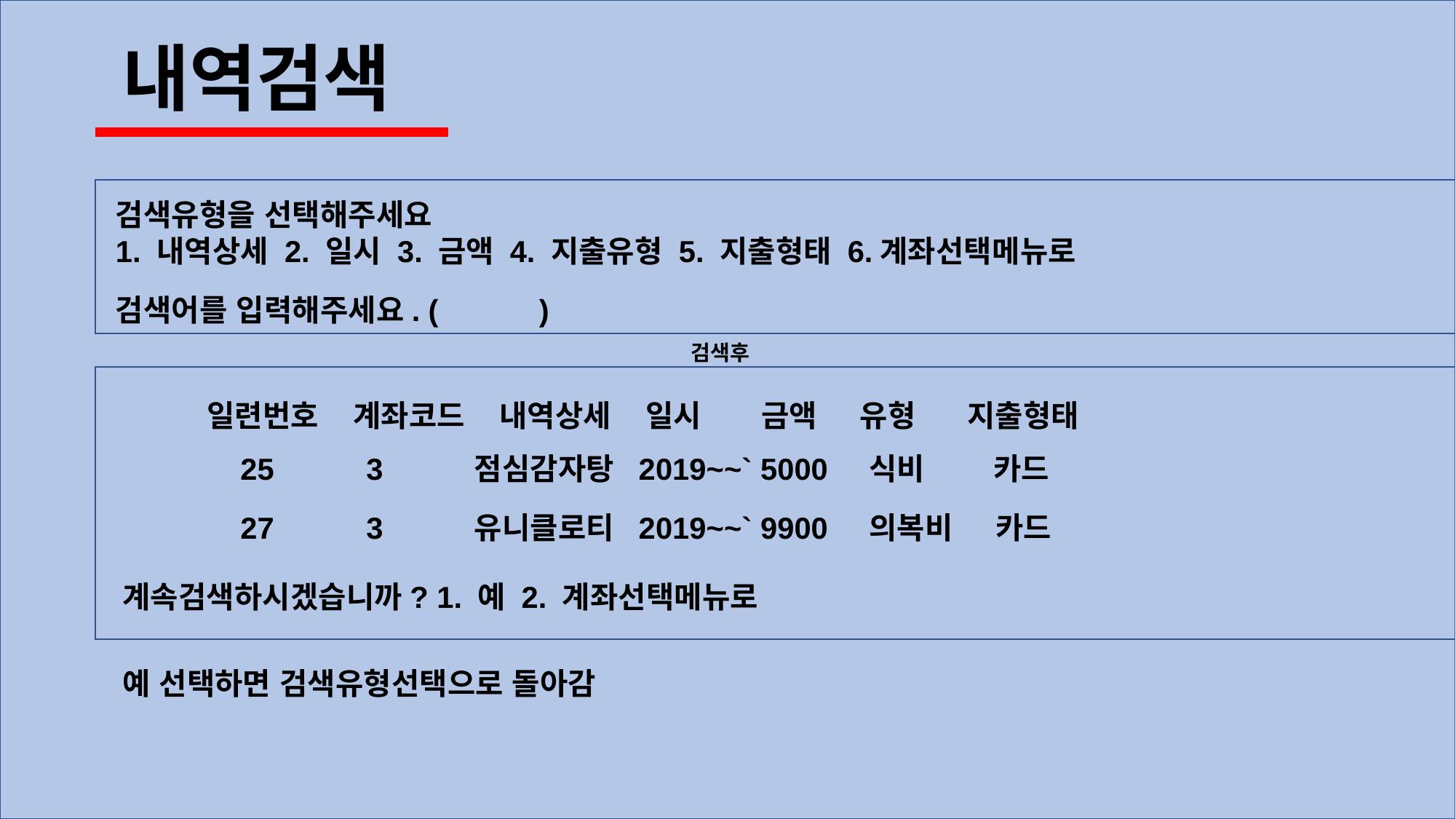

내역검색

검색유형을 선택해주세요
1. 내역상세 2. 일시 3. 금액 4. 지출유형 5. 지출형태 6.계좌선택메뉴로
검색어를 입력해주세요. (            )
검색후

일련번호    계좌코드    내역상세    일시       금액     유형      지출형태
    25           3          점심감자탕  2019~~` 5000    식비        카드
    27           3          유니클로티  2019~~` 9900    의복비     카드
계속검색하시겠습니까? 1. 예 2. 계좌선택메뉴로
예 선택하면 검색유형선택으로 돌아감